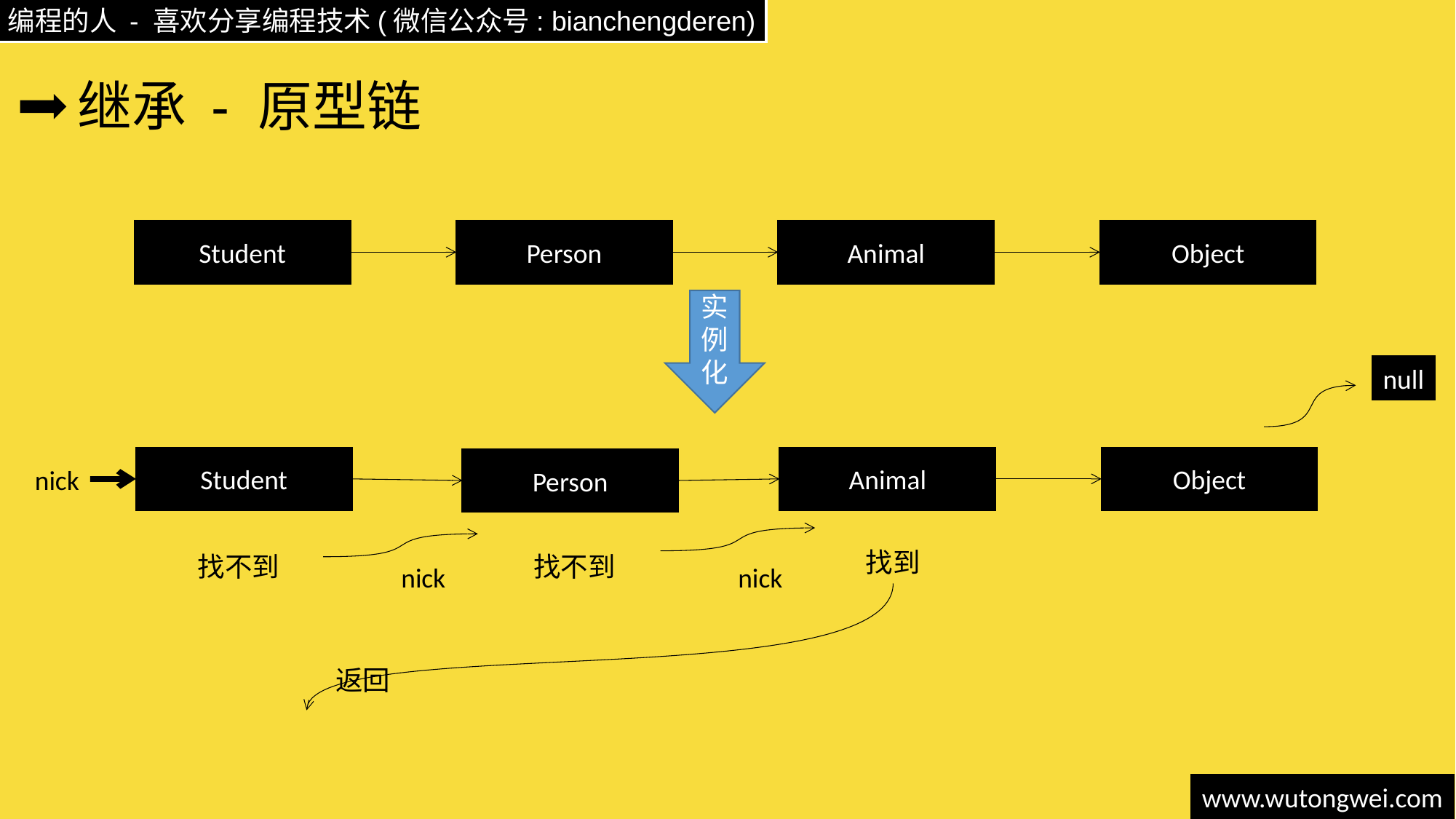

# 继承 - 原型链
Student
Person
Animal
Object
实例化
null
Student
Animal
Object
Person
nick
找到
找不到
找不到
nick
nick
返回